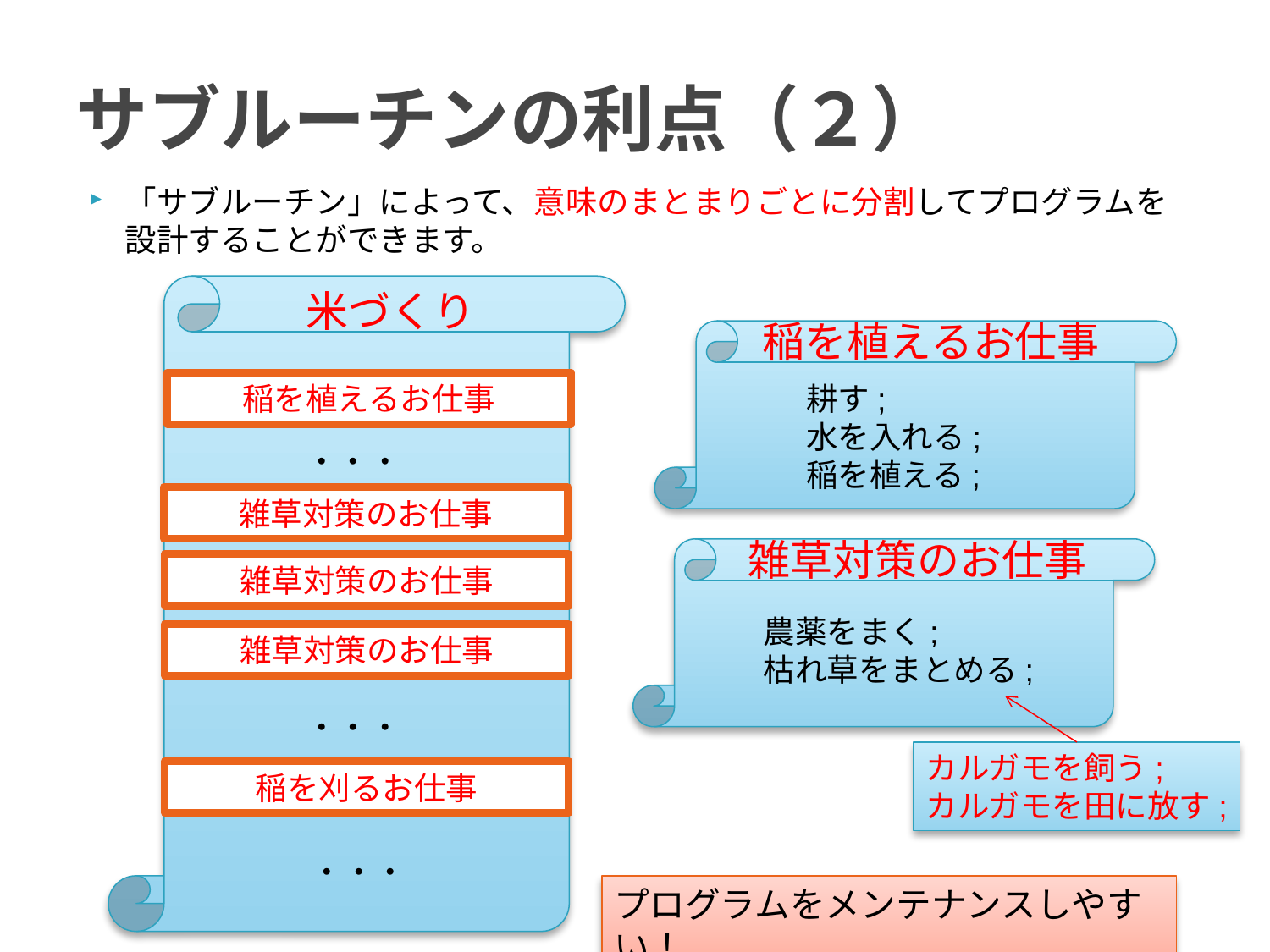

# サブルーチンの利点（２）
「サブルーチン」によって、意味のまとまりごとに分割してプログラムを設計することができます。

米づくり
稲を植えるお仕事

稲を植えるお仕事
耕す;
水を入れる;
稲を植える;
・・・
雑草対策のお仕事
雑草対策のお仕事

雑草対策のお仕事
農薬をまく;
枯れ草をまとめる;
雑草対策のお仕事
・・・
カルガモを飼う;
カルガモを田に放す;
稲を刈るお仕事
・・・
プログラムをメンテナンスしやすい！